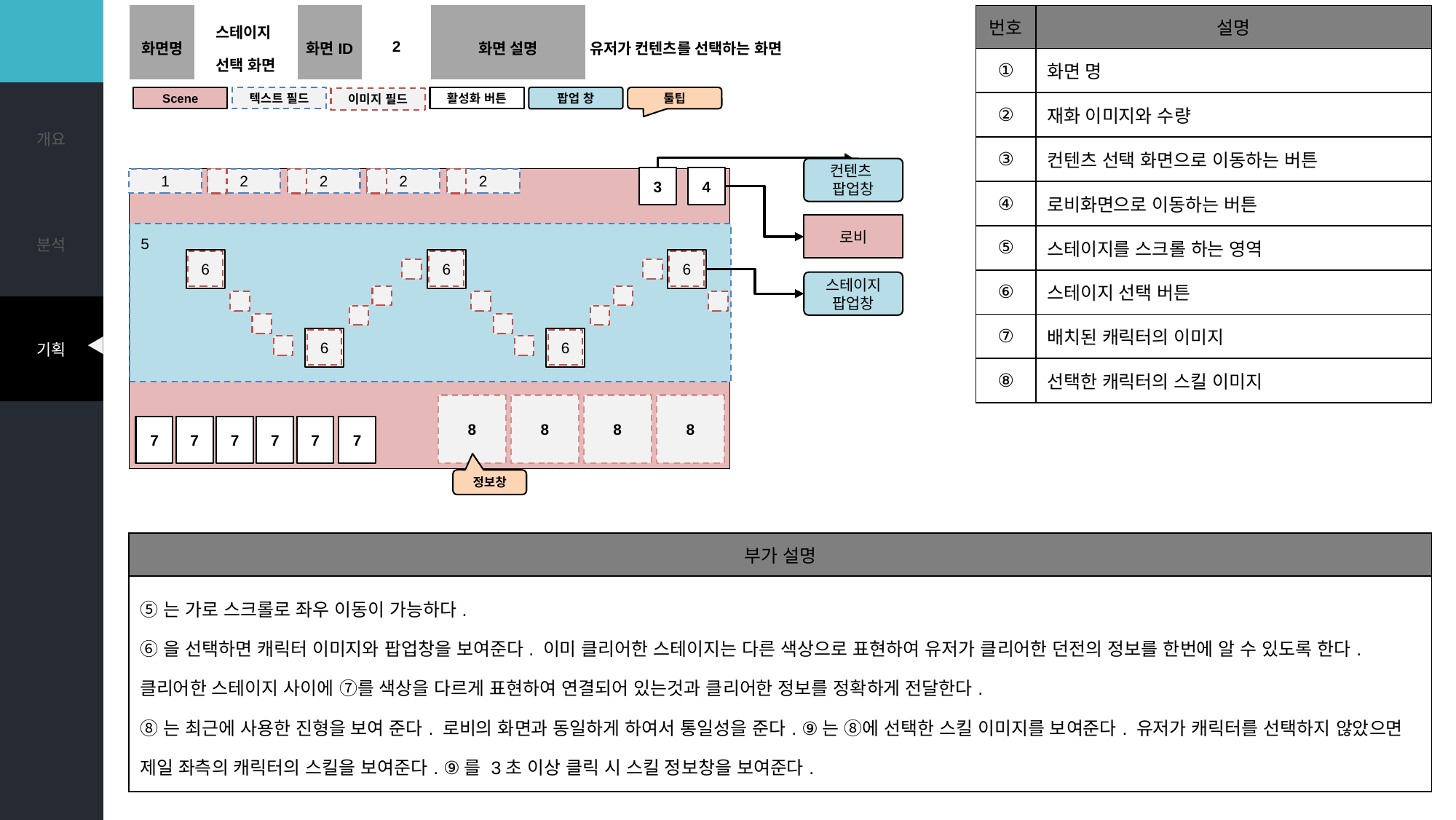

전투 진입 화면
| 화면명 | 스테이지 선택 화면 | 화면ID | 2 | 화면 설명 | 유저가 컨텐츠를 선택하는 화면 |
| --- | --- | --- | --- | --- | --- |
| 번호 | 설명 |
| --- | --- |
| ① | 화면 명 |
| ② | 재화 이미지와 수량 |
| ③ | 컨텐츠 선택 화면으로 이동하는 버튼 |
| ④ | 로비화면으로 이동하는 버튼 |
| ⑤ | 스테이지를 스크롤 하는 영역 |
| ⑥ | 스테이지 선택 버튼 |
| ⑦ | 배치된 캐릭터의 이미지 |
| ⑧ | 선택한 캐릭터의 스킬 이미지 |
팝업 창
툴팁
컨텐츠
팝업창
3
4

1
2

2

2

2

로비

5

6

6

6

스테이지 팝업창

6

6

8
8
8
8
7
7
7
7
7
7
정보창
| 부가 설명 |
| --- |
| ⑤는 가로 스크롤로 좌우 이동이 가능하다. ⑥을 선택하면 캐릭터 이미지와 팝업창을 보여준다. 이미 클리어한 스테이지는 다른 색상으로 표현하여 유저가 클리어한 던전의 정보를 한번에 알 수 있도록 한다. 클리어한 스테이지 사이에 ⑦를 색상을 다르게 표현하여 연결되어 있는것과 클리어한 정보를 정확하게 전달한다. ⑧는 최근에 사용한 진형을 보여 준다. 로비의 화면과 동일하게 하여서 통일성을 준다. ⑨는 ⑧에 선택한 스킬 이미지를 보여준다. 유저가 캐릭터를 선택하지 않았으면 제일 좌측의 캐릭터의 스킬을 보여준다. ⑨를 3초 이상 클릭 시 스킬 정보창을 보여준다. |